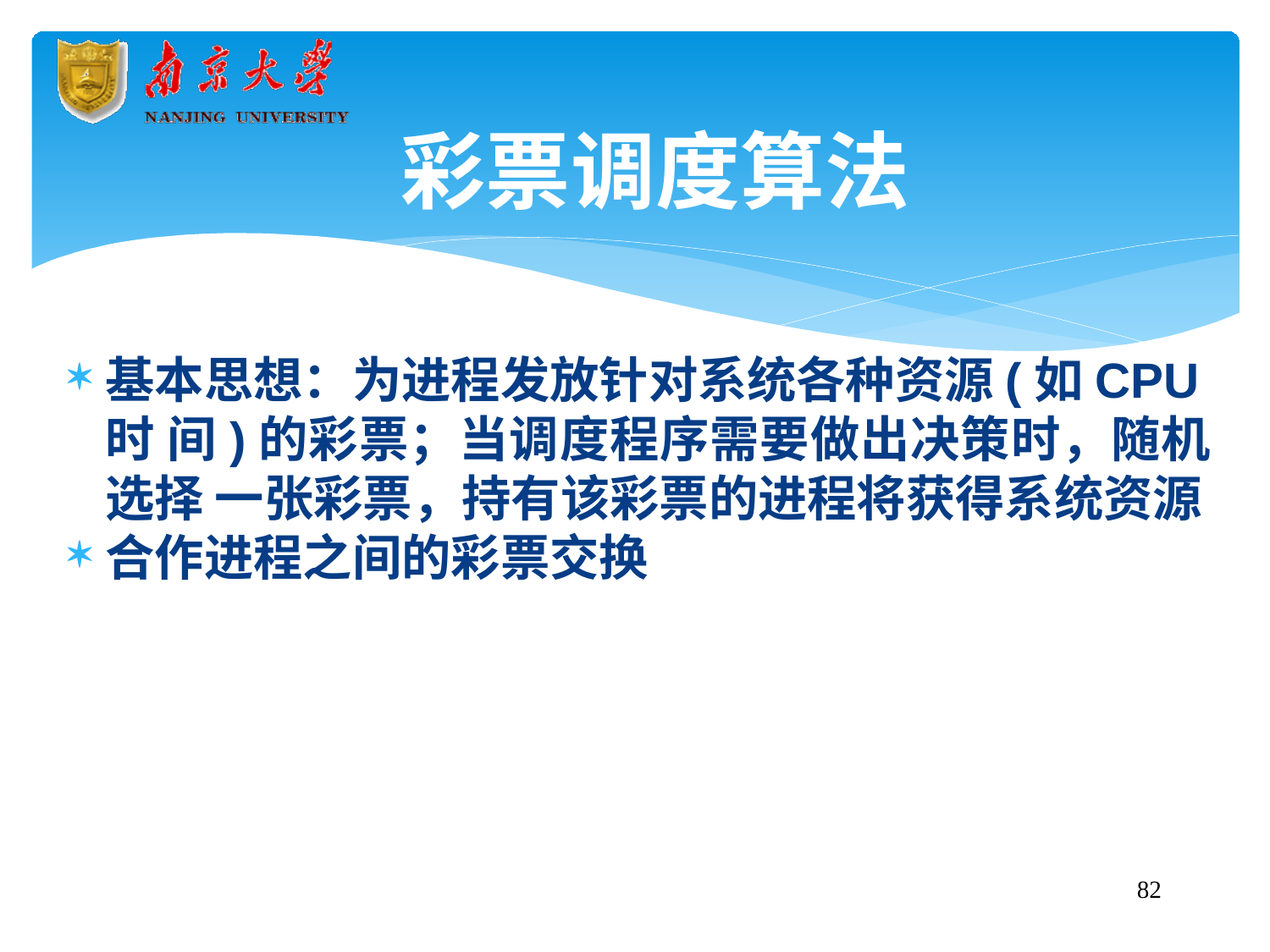

# 彩票调度算法
基本思想：为进程发放针对系统各种资源(如CPU时 间)的彩票；当调度程序需要做出决策时，随机选择 一张彩票，持有该彩票的进程将获得系统资源
合作进程之间的彩票交换
82